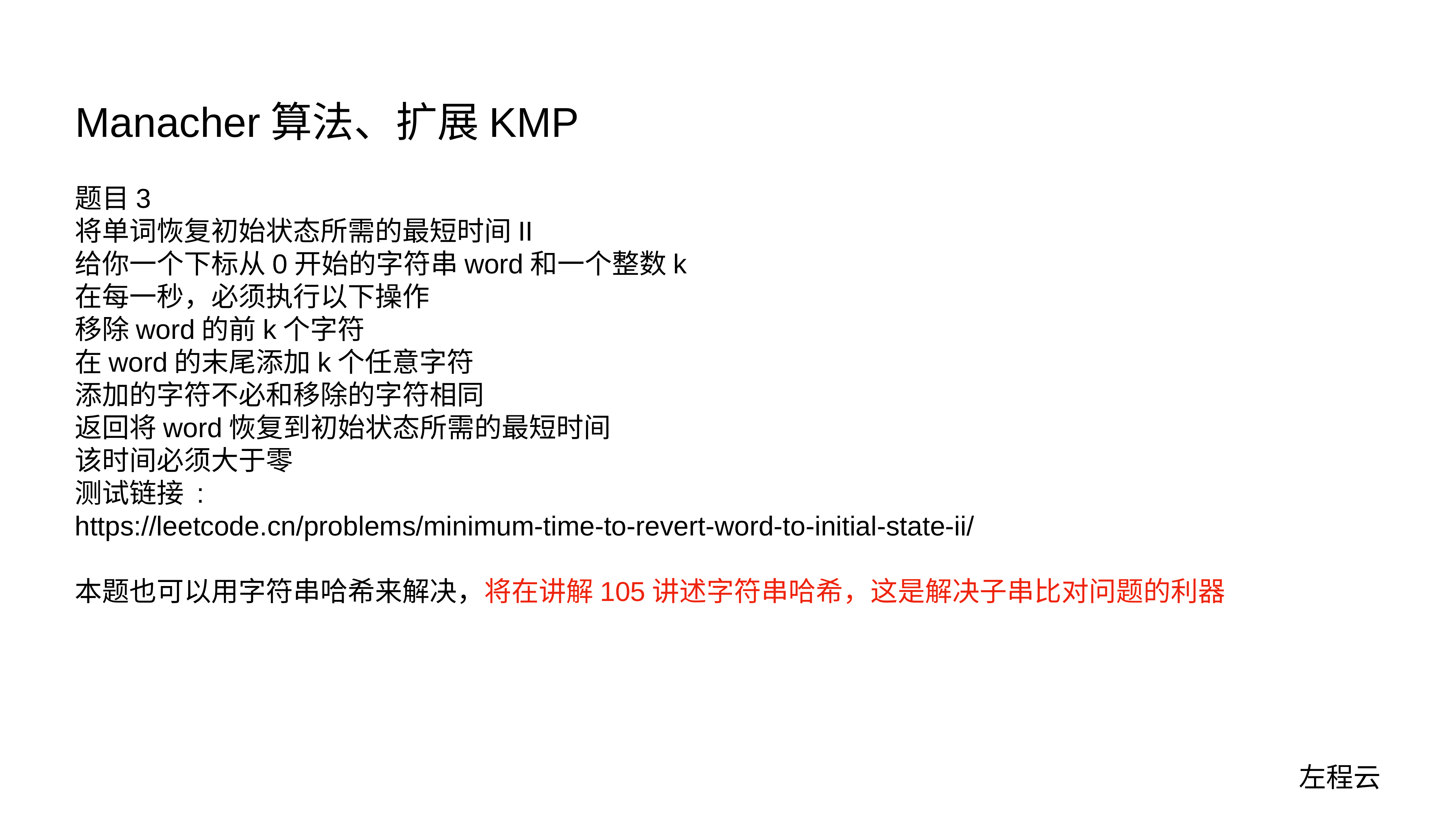

# Manacher算法、扩展KMP
题目3
将单词恢复初始状态所需的最短时间II
给你一个下标从0开始的字符串word和一个整数k
在每一秒，必须执行以下操作
移除word的前k个字符
在word的末尾添加k个任意字符
添加的字符不必和移除的字符相同
返回将word恢复到初始状态所需的最短时间
该时间必须大于零
测试链接 :
https://leetcode.cn/problems/minimum-time-to-revert-word-to-initial-state-ii/

本题也可以用字符串哈希来解决，将在讲解105讲述字符串哈希，这是解决子串比对问题的利器
左程云